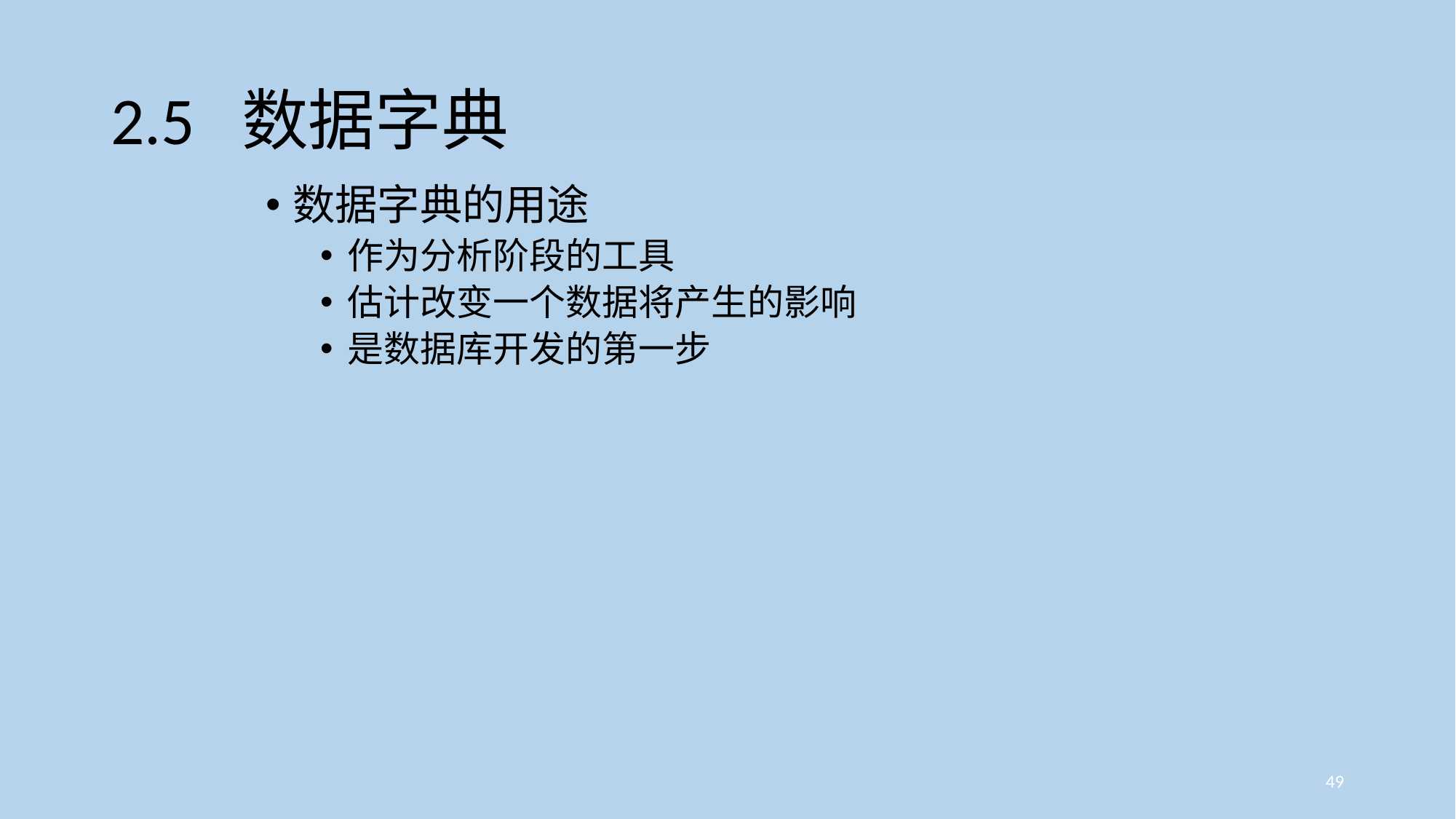

# 2.5  数据字典
数据字典的用途
作为分析阶段的工具
估计改变一个数据将产生的影响
是数据库开发的第一步

49